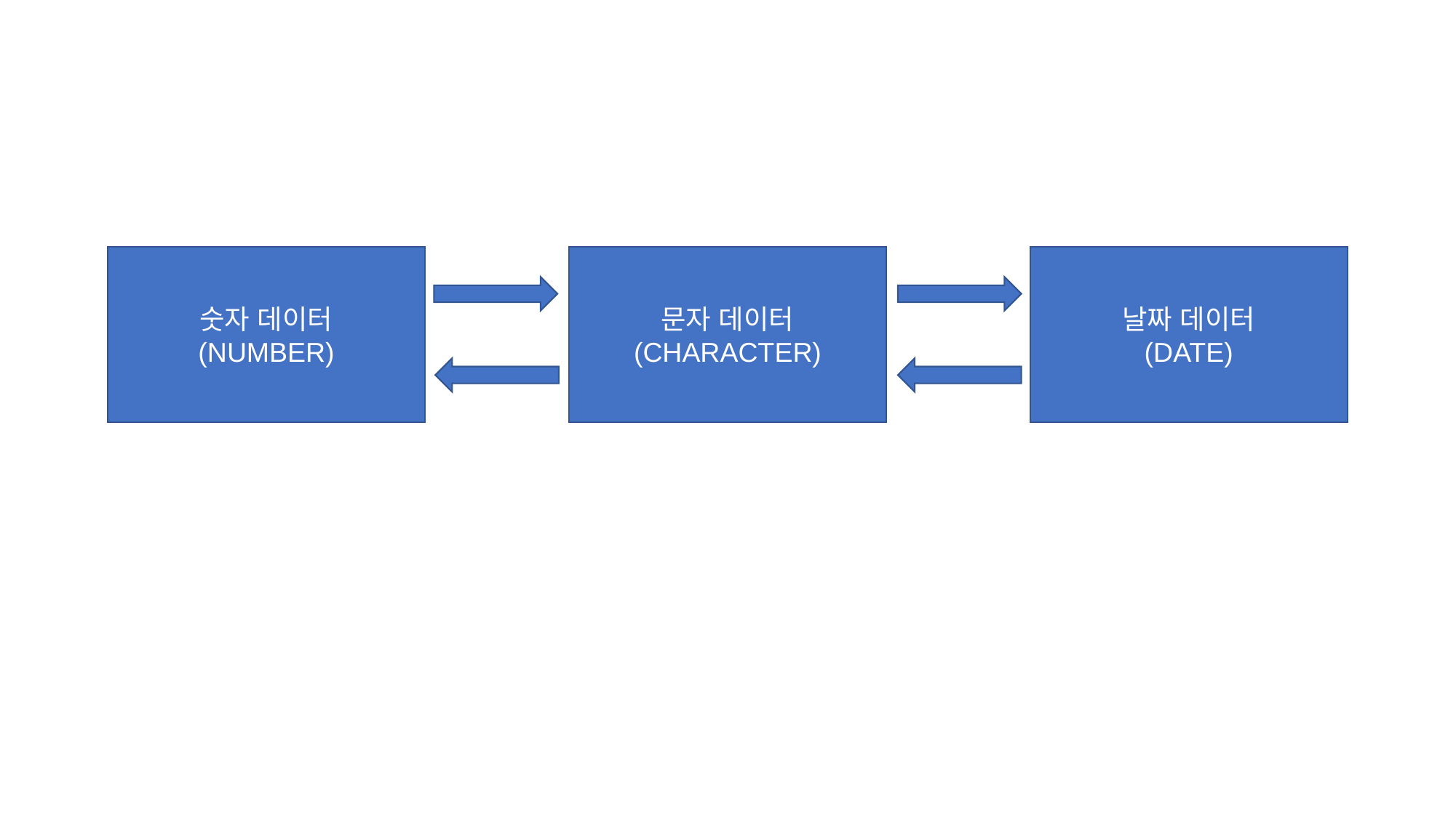

숫자 데이터
(NUMBER)
문자 데이터
(CHARACTER)
날짜 데이터
(DATE)